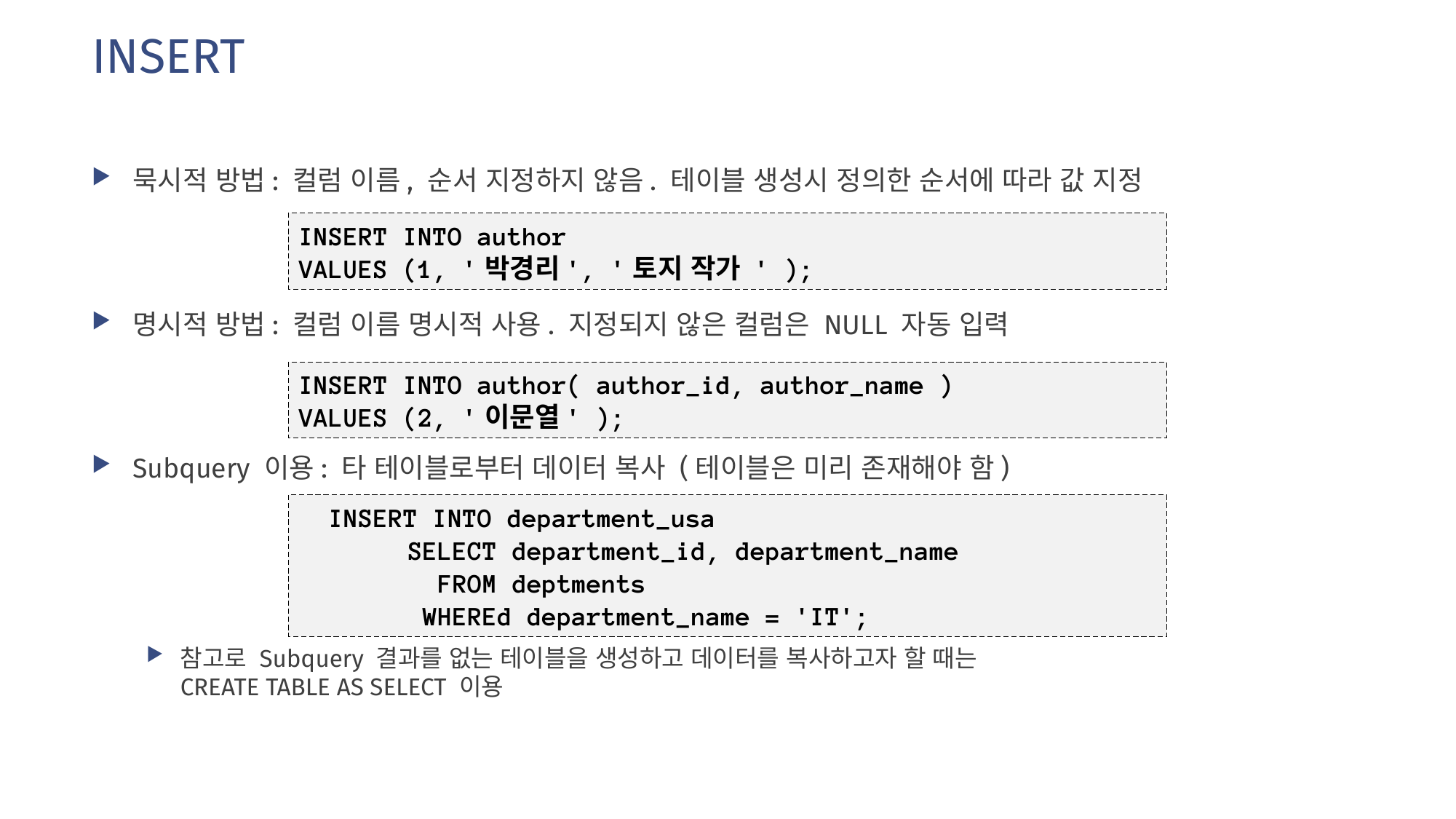

# INSERT
묵시적 방법: 컬럼 이름, 순서 지정하지 않음. 테이블 생성시 정의한 순서에 따라 값 지정

명시적 방법: 컬럼 이름 명시적 사용. 지정되지 않은 컬럼은 NULL 자동 입력

Subquery 이용: 타 테이블로부터 데이터 복사 (테이블은 미리 존재해야 함)

참고로 Subquery 결과를 없는 테이블을 생성하고 데이터를 복사하고자 할 때는
CREATE TABLE AS SELECT 이용
INSERT INTO author
VALUES (1, '박경리', '토지 작가 ' );
INSERT INTO author( author_id, author_name )
VALUES (2, '이문열' );
  INSERT INTO department_usa
	SELECT department_id, department_name
	  FROM deptments
  	 WHEREd department_name = 'IT';